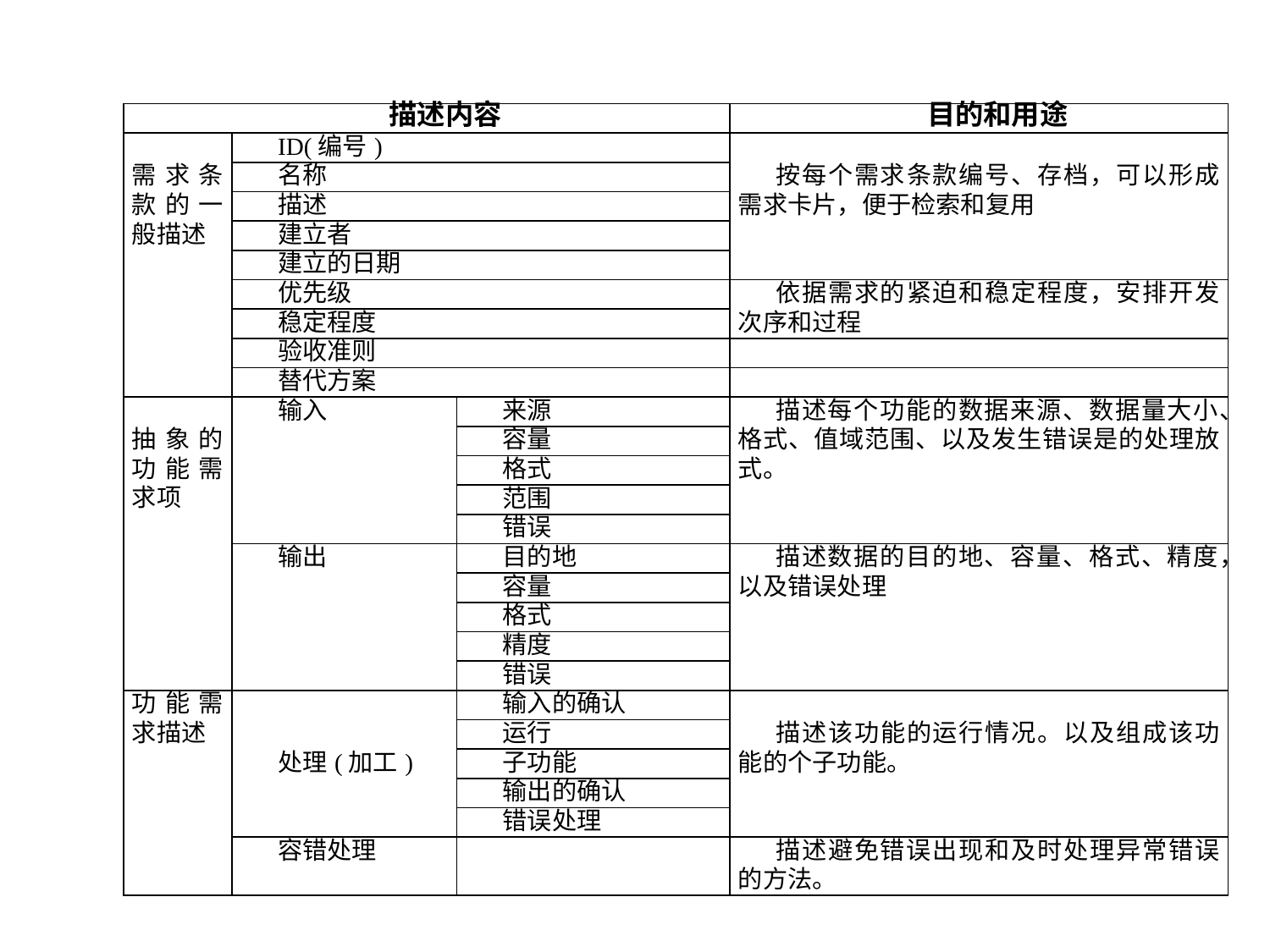

| 描述内容 |  |  | 目的和用途 |
| --- | --- | --- | --- |
| 需求条款的一般描述 | ID(编号) |  | 按每个需求条款编号、存档，可以形成需求卡片，便于检索和复用 |
|  | 名称 |  |  |
|  | 描述 |  |  |
|  | 建立者 |  |  |
|  | 建立的日期 |  |  |
|  | 优先级 |  | 依据需求的紧迫和稳定程度，安排开发次序和过程 |
|  | 稳定程度 |  |  |
|  | 验收准则 |  |  |
|  | 替代方案 |  |  |
| 抽象的功能需求项 | 输入 | 来源 | 描述每个功能的数据来源、数据量大小、格式、值域范围、以及发生错误是的处理放式。 |
|  |  | 容量 |  |
|  |  | 格式 |  |
|  |  | 范围 |  |
|  |  | 错误 |  |
|  | 输出 | 目的地 | 描述数据的目的地、容量、格式、精度，以及错误处理 |
|  |  | 容量 |  |
|  |  | 格式 |  |
|  |  | 精度 |  |
|  |  | 错误 |  |
| 功能需求描述 | 处理(加工) | 输入的确认 | 描述该功能的运行情况。以及组成该功能的个子功能。 |
|  |  | 运行 |  |
|  |  | 子功能 |  |
|  |  | 输出的确认 |  |
|  |  | 错误处理 |  |
|  | 容错处理 |  | 描述避免错误出现和及时处理异常错误的方法。 |